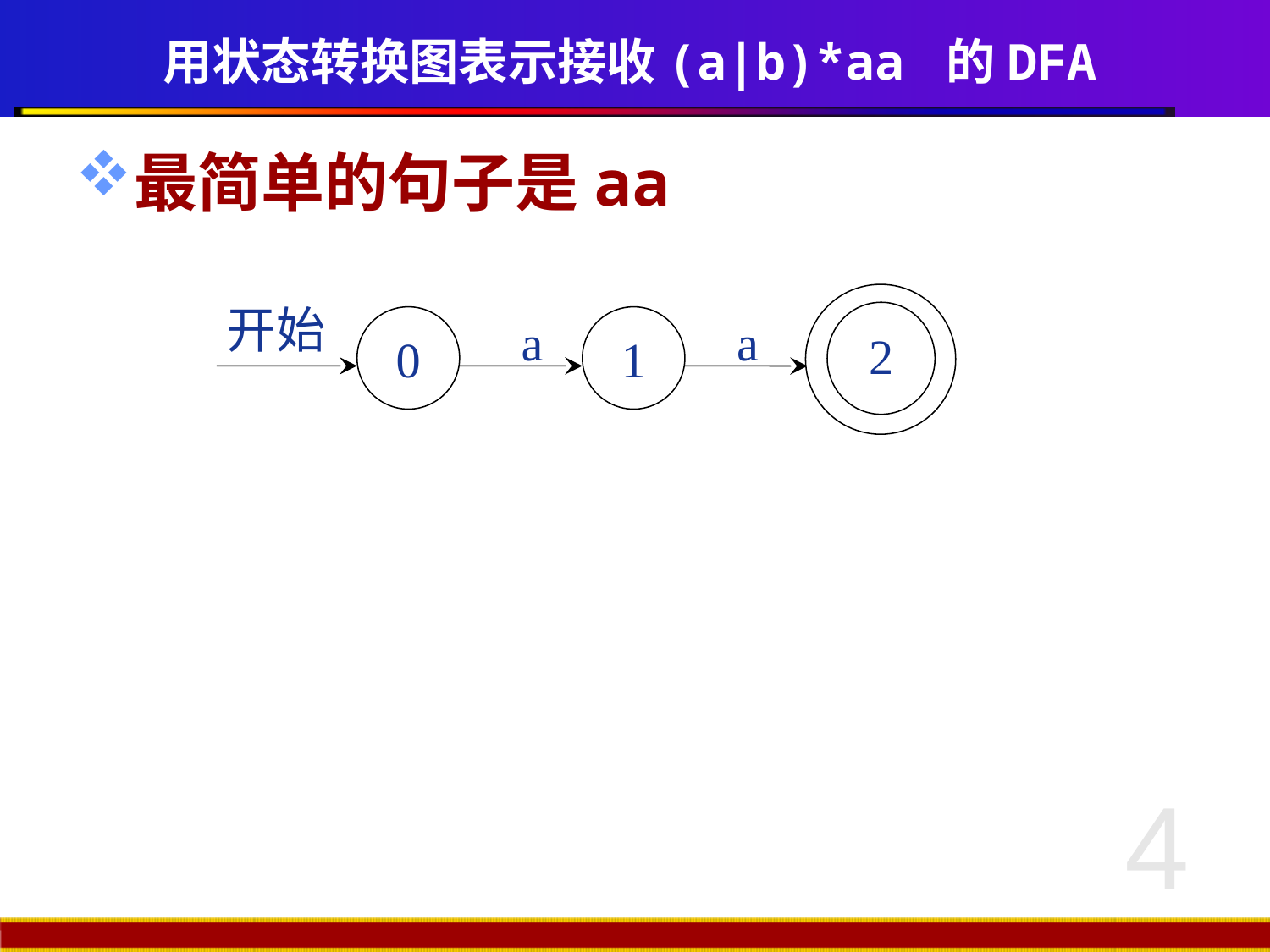

# 用状态转换图表示接收(a|b)*aa 的DFA
最简单的句子是aa

开始
2
a
a
0
1

4